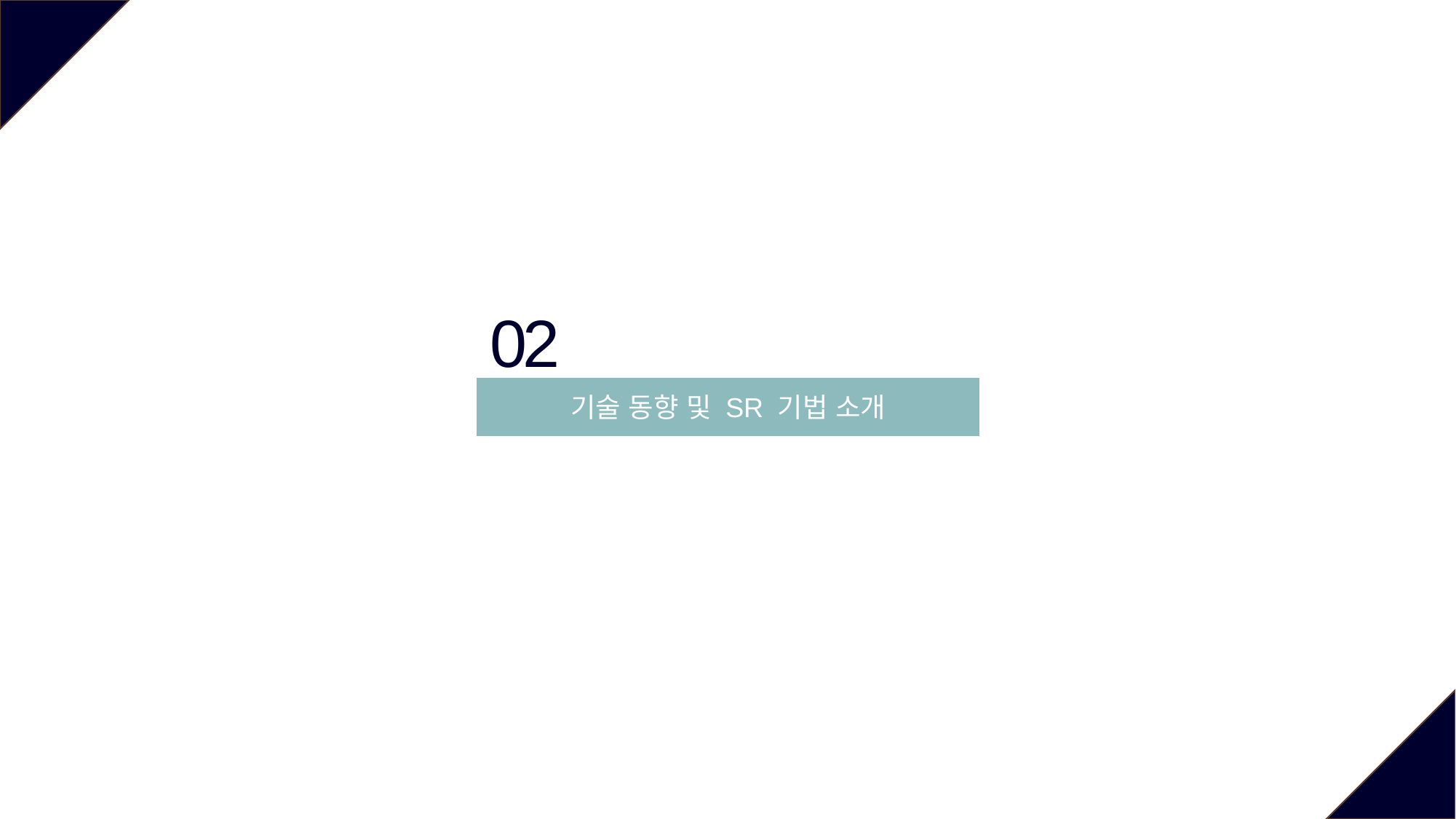

02
기술 동향 및 SR 기법 소개